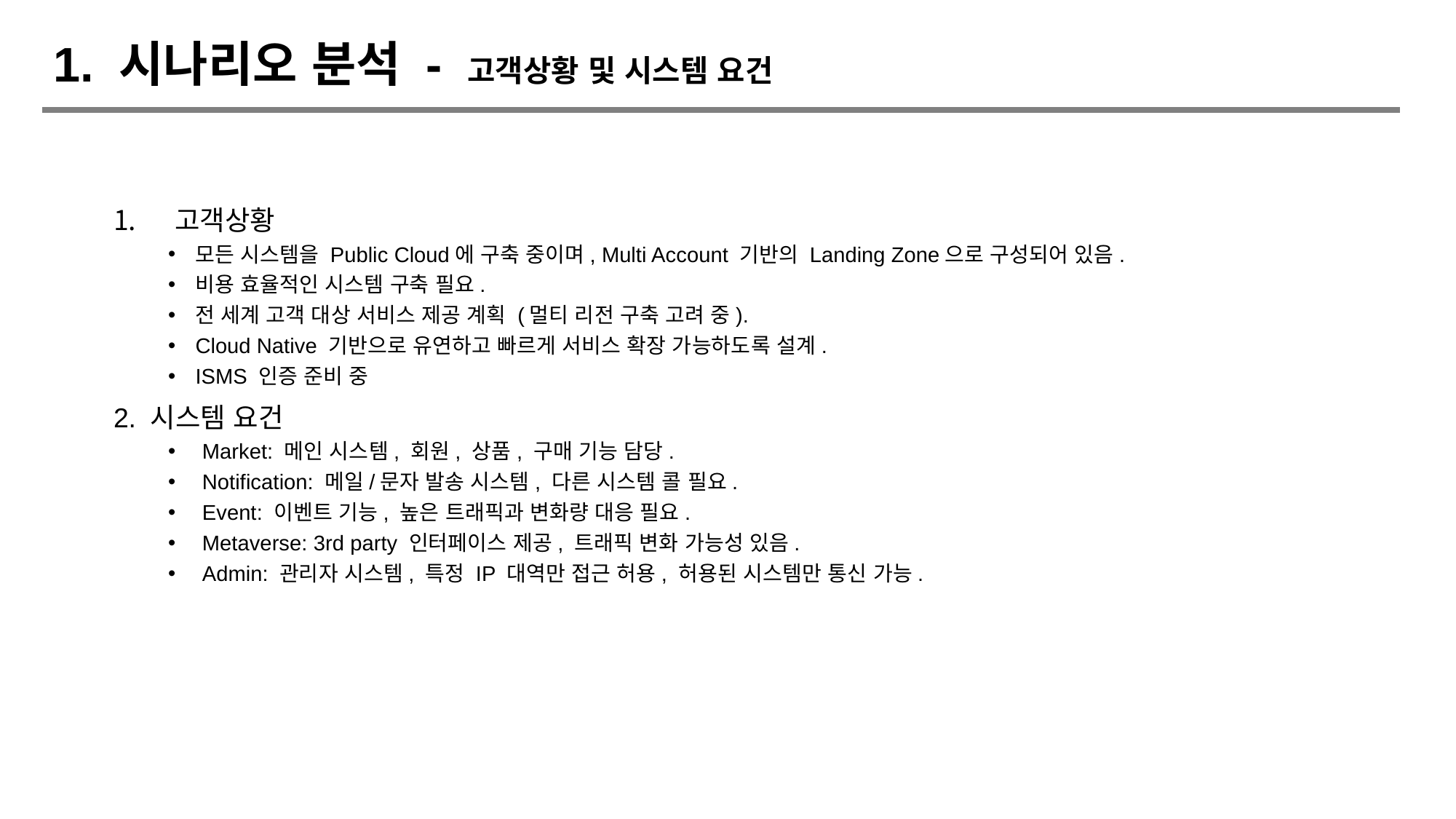

# 1. 시나리오 분석 - 고객상황 및 시스템 요건
고객상황
모든 시스템을 Public Cloud에 구축 중이며, Multi Account 기반의 Landing Zone으로 구성되어 있음.
비용 효율적인 시스템 구축 필요.
전 세계 고객 대상 서비스 제공 계획 (멀티 리전 구축 고려 중).
Cloud Native 기반으로 유연하고 빠르게 서비스 확장 가능하도록 설계.
ISMS 인증 준비 중
2. 시스템 요건
Market: 메인 시스템, 회원, 상품, 구매 기능 담당.
Notification: 메일/문자 발송 시스템, 다른 시스템 콜 필요.
Event: 이벤트 기능, 높은 트래픽과 변화량 대응 필요.
Metaverse: 3rd party 인터페이스 제공, 트래픽 변화 가능성 있음.
Admin: 관리자 시스템, 특정 IP 대역만 접근 허용, 허용된 시스템만 통신 가능.